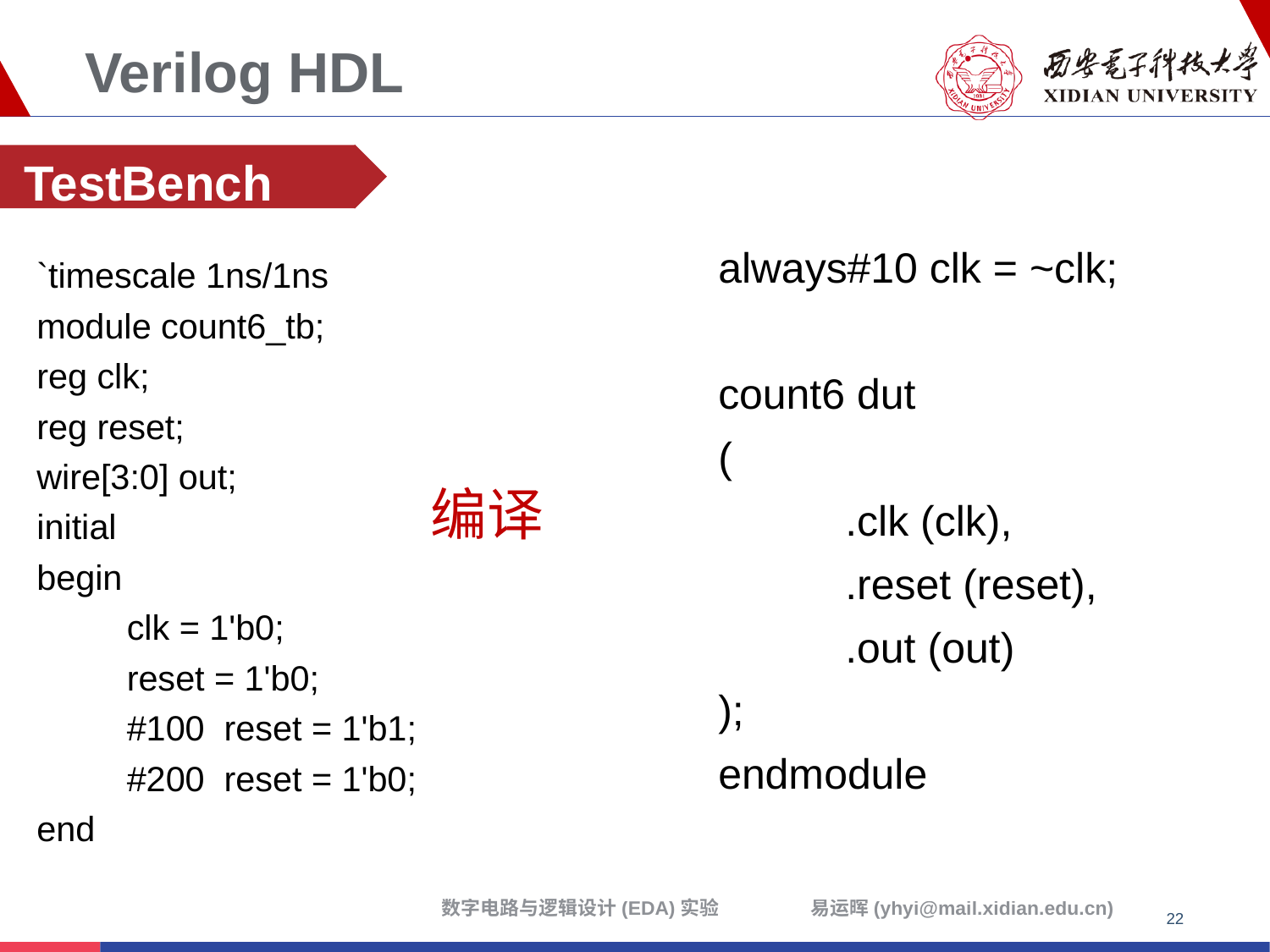

# Verilog HDL
TestBench
always#10 clk = ~clk;

count6 dut
(
	.clk (clk),
	.reset (reset),
	.out (out)
);
endmodule
`timescale 1ns/1ns
module count6_tb;
reg clk;
reg reset;
wire[3:0] out;
initial
begin
	clk = 1'b0;
	reset = 1'b0;
	#100  reset = 1'b1;
	#200  reset = 1'b0;
end

编译
22